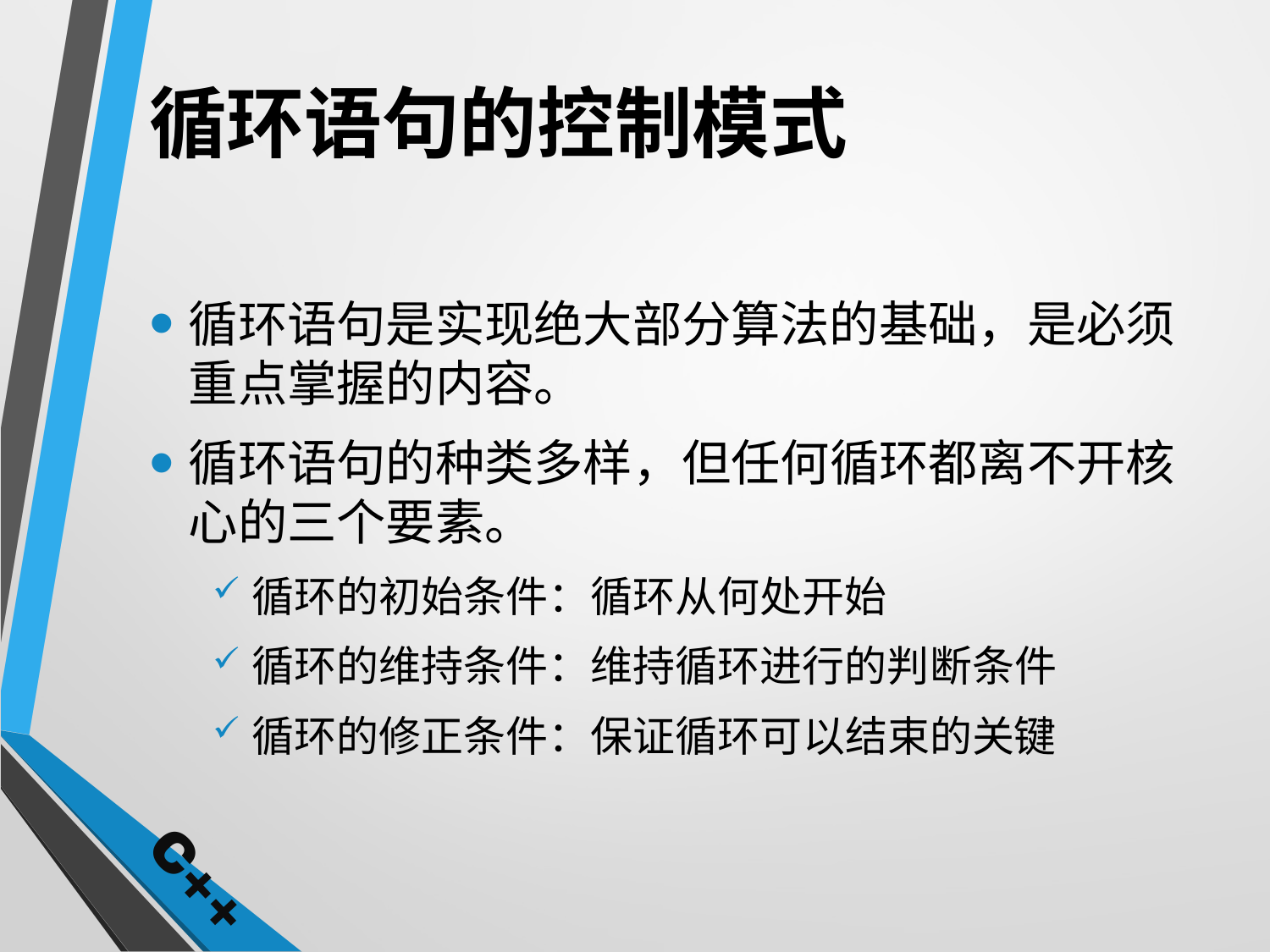

# 循环语句的控制模式
循环语句是实现绝大部分算法的基础，是必须重点掌握的内容。
循环语句的种类多样，但任何循环都离不开核心的三个要素。
循环的初始条件：循环从何处开始
循环的维持条件：维持循环进行的判断条件
循环的修正条件：保证循环可以结束的关键